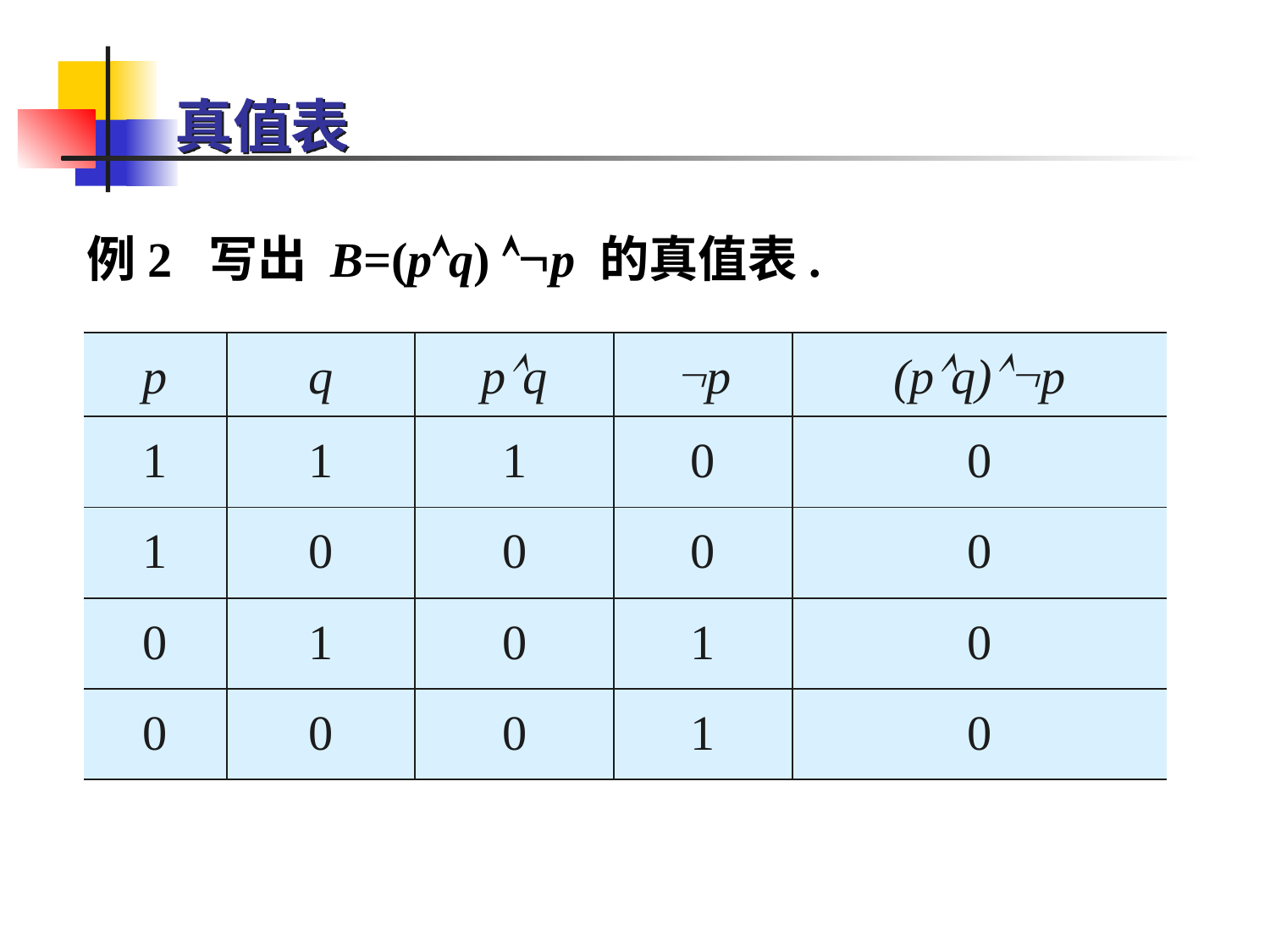

# 真值表
例2  写出 B=(p∧q) ∧¬p 的真值表.
| p | q | p∧q | ¬p | (p∧q)∧¬p |
| --- | --- | --- | --- | --- |
| 1 | 1 | 1 | 0 | 0 |
| 1 | 0 | 0 | 0 | 0 |
| 0 | 1 | 0 | 1 | 0 |
| 0 | 0 | 0 | 1 | 0 |